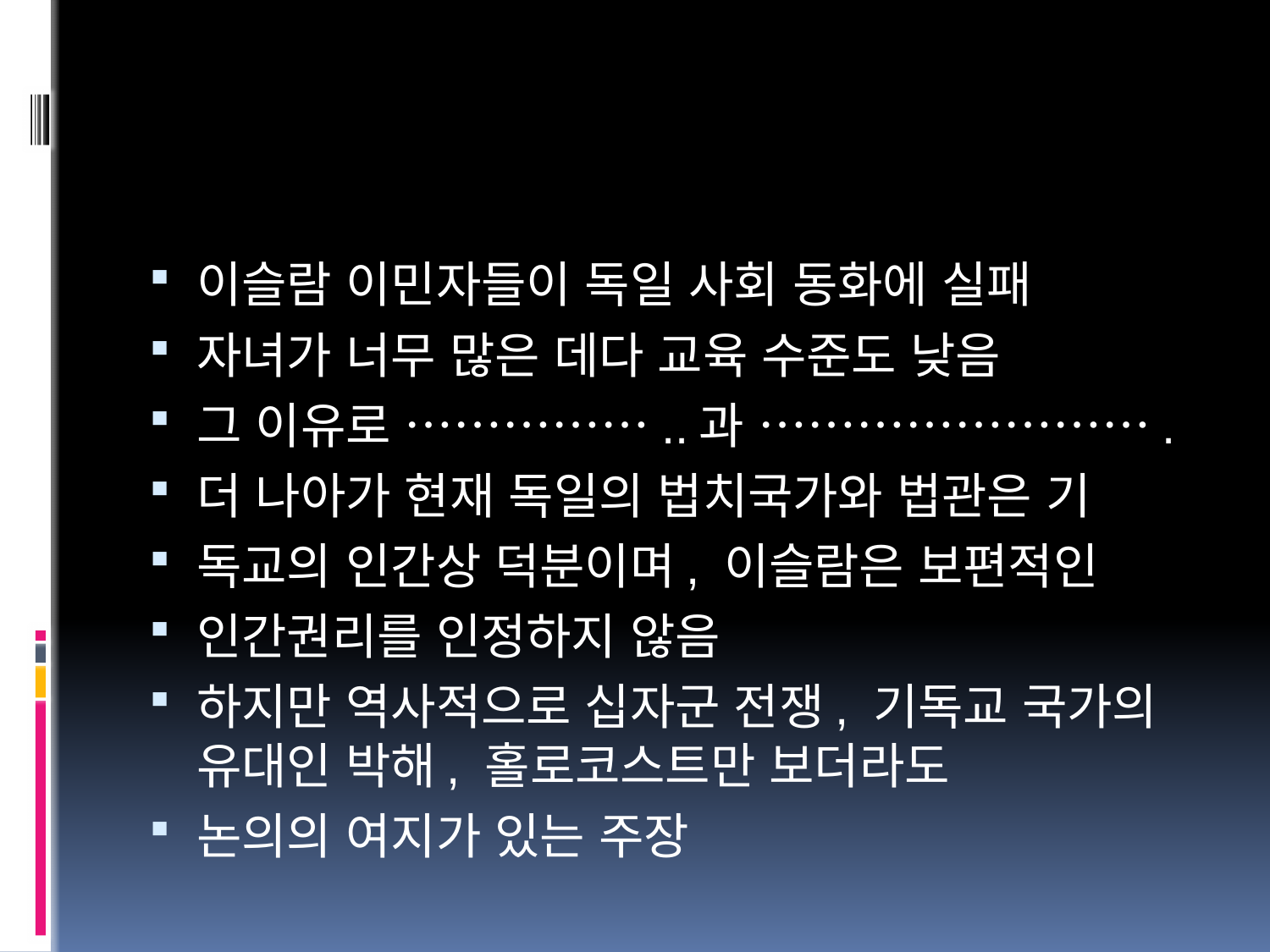

#
이슬람 이민자들이 독일 사회 동화에 실패
자녀가 너무 많은 데다 교육 수준도 낮음
그 이유로 ……………..과 …………………….
더 나아가 현재 독일의 법치국가와 법관은 기
독교의 인간상 덕분이며, 이슬람은 보편적인
인간권리를 인정하지 않음
하지만 역사적으로 십자군 전쟁, 기독교 국가의 유대인 박해, 홀로코스트만 보더라도
논의의 여지가 있는 주장